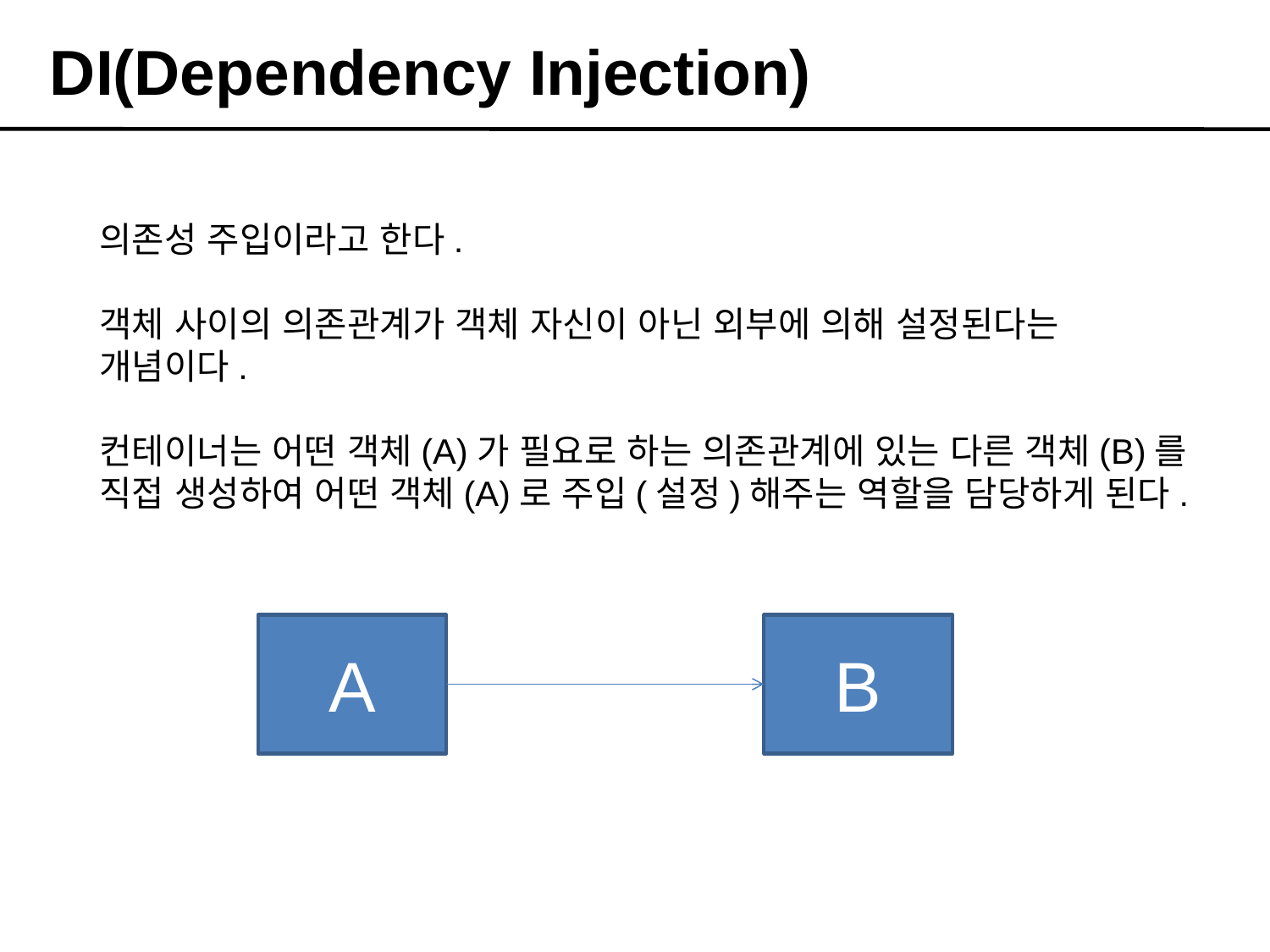

DI(Dependency Injection)

의존성 주입이라고 한다.

객체 사이의 의존관계가 객체 자신이 아닌 외부에 의해 설정된다는
개념이다.

컨테이너는 어떤 객체(A)가 필요로 하는 의존관계에 있는 다른 객체(B)를
직접 생성하여 어떤 객체(A)로 주입(설정)해주는 역할을 담당하게 된다.
A
B